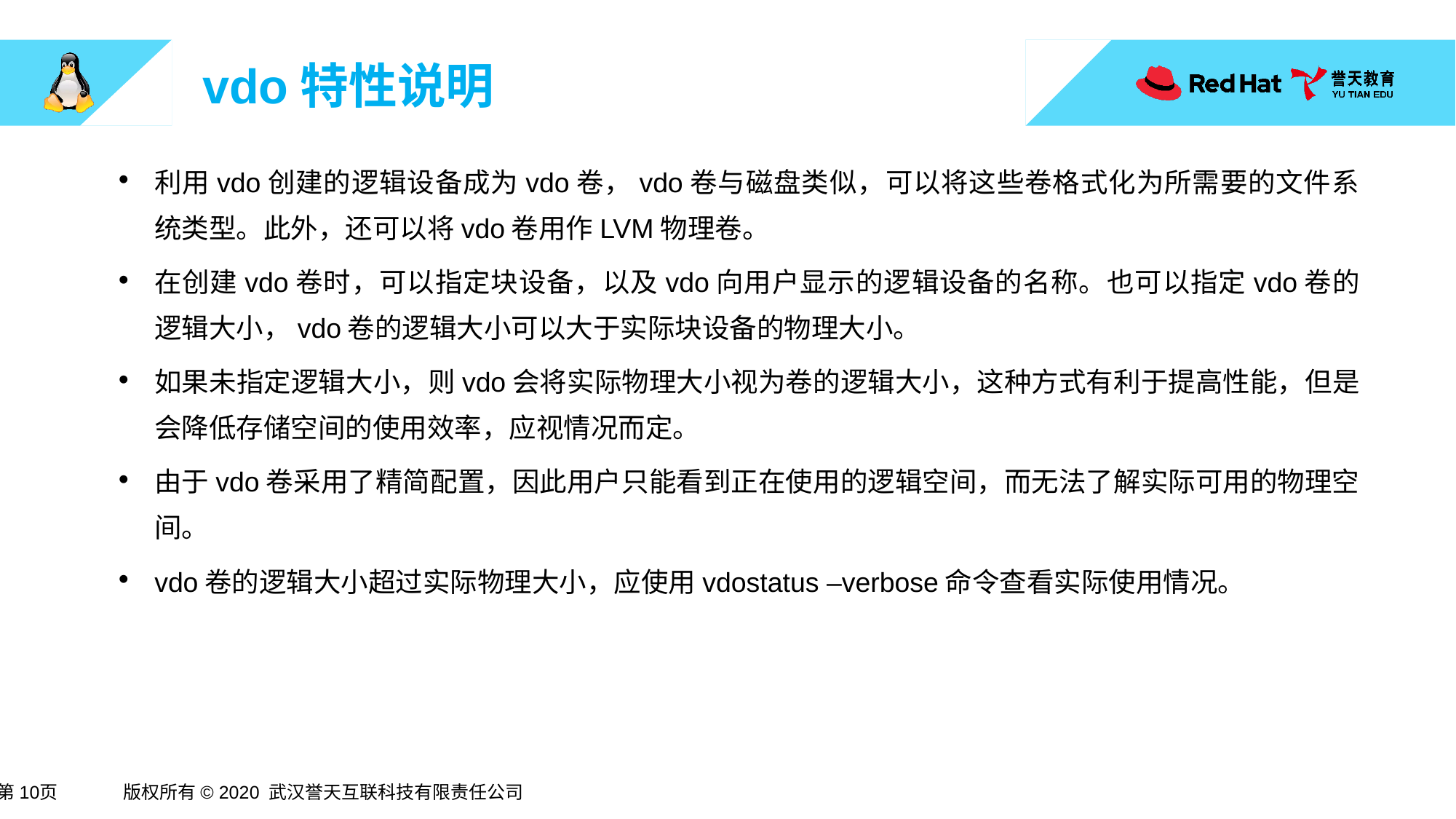

# vdo特性说明
利用vdo创建的逻辑设备成为vdo卷，vdo卷与磁盘类似，可以将这些卷格式化为所需要的文件系统类型。此外，还可以将vdo卷用作LVM物理卷。
在创建vdo卷时，可以指定块设备，以及vdo向用户显示的逻辑设备的名称。也可以指定vdo卷的逻辑大小，vdo卷的逻辑大小可以大于实际块设备的物理大小。
如果未指定逻辑大小，则vdo会将实际物理大小视为卷的逻辑大小，这种方式有利于提高性能，但是会降低存储空间的使用效率，应视情况而定。
由于vdo卷采用了精简配置，因此用户只能看到正在使用的逻辑空间，而无法了解实际可用的物理空间。
vdo卷的逻辑大小超过实际物理大小，应使用vdostatus –verbose命令查看实际使用情况。